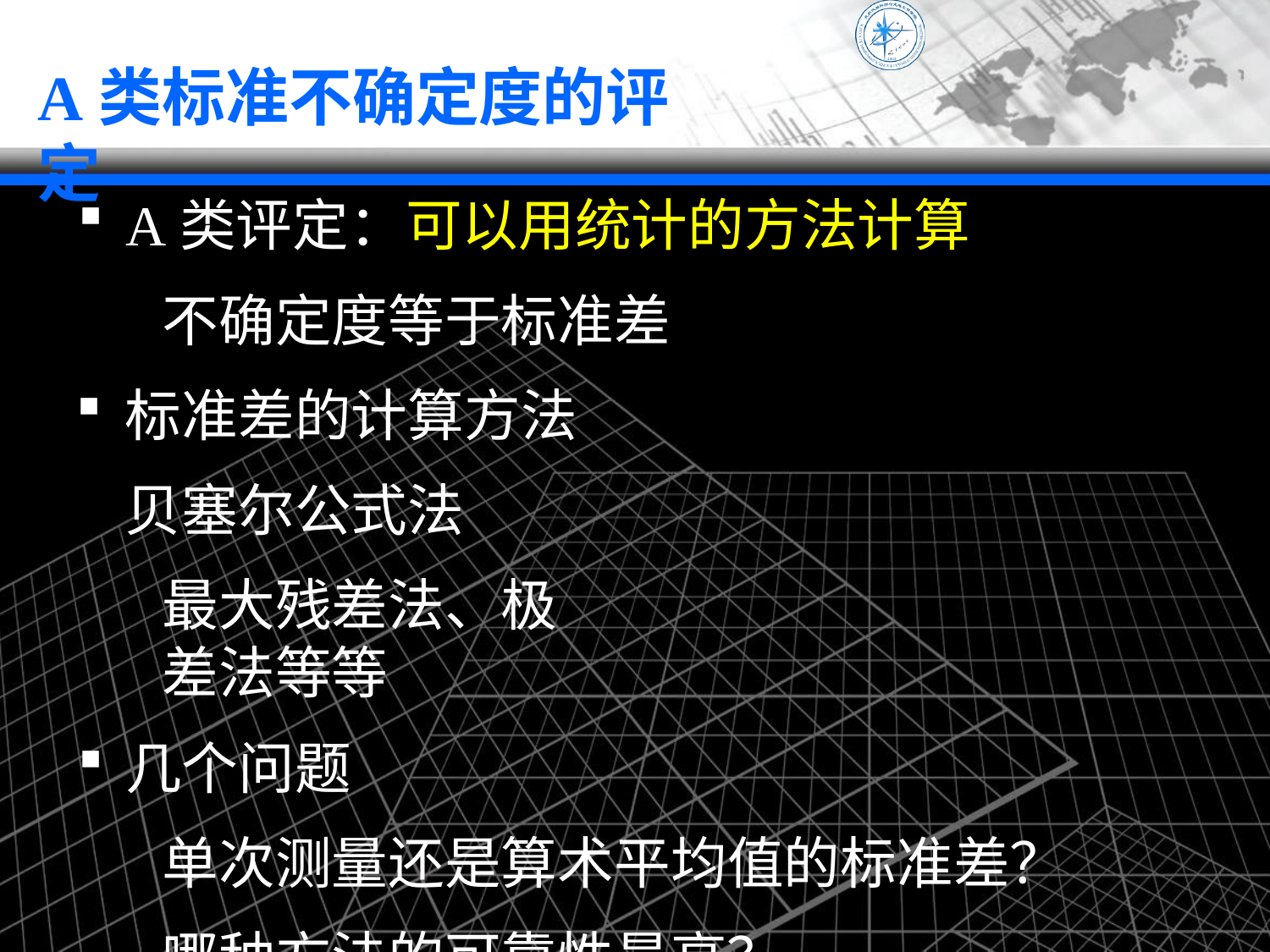

# A类标准不确定度的评定
A类评定：可以用统计的方法计算
不确定度等于标准差
标准差的计算方法 贝塞尔公式法
最大残差法、极差法等等
几个问题
单次测量还是算术平均值的标准差？ 哪种方法的可靠性最高？